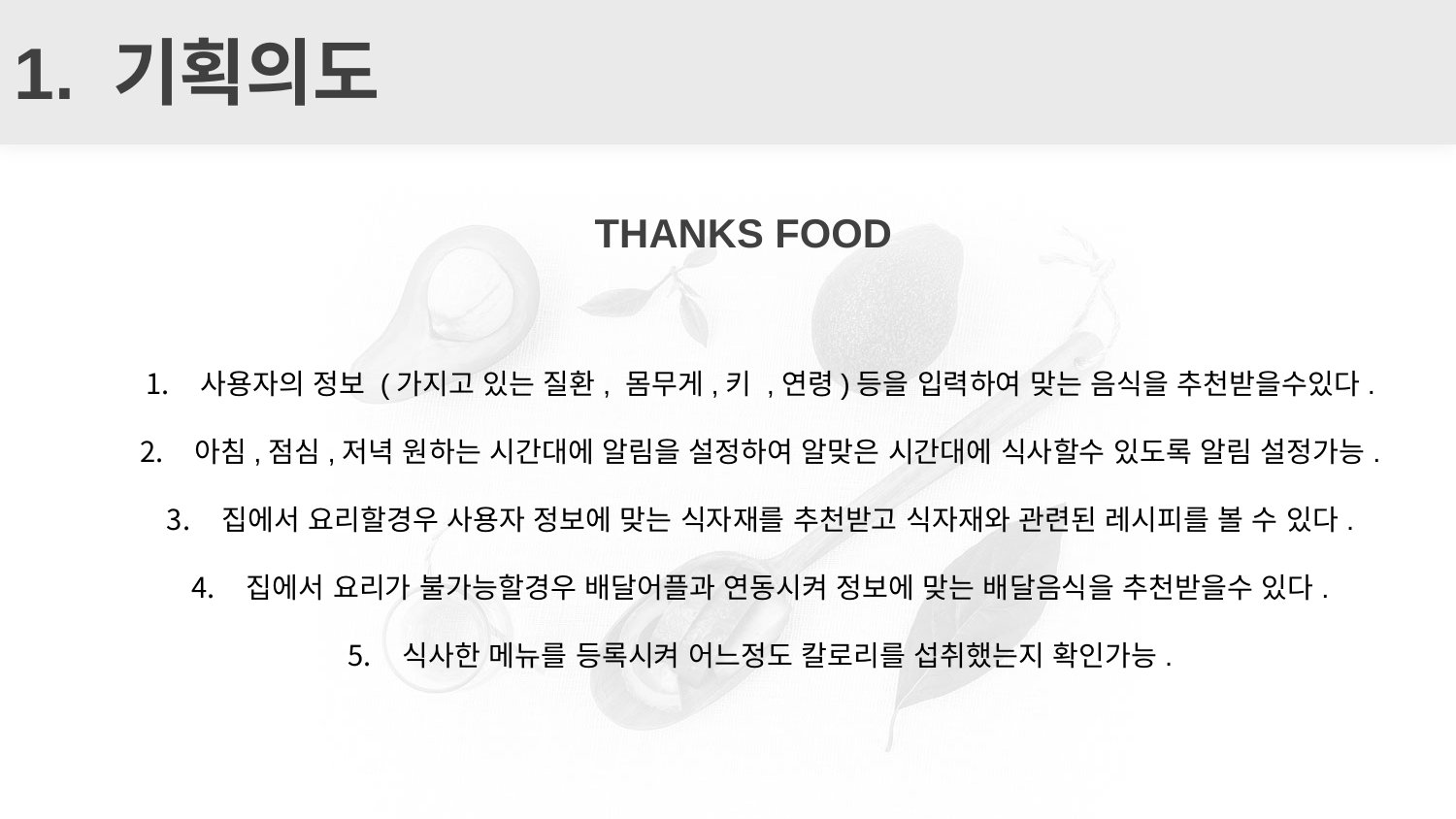

# 1. 기획의도
THANKS FOOD
사용자의 정보 (가지고 있는 질환, 몸무게,키 ,연령)등을 입력하여 맞는 음식을 추천받을수있다.

아침,점심,저녁 원하는 시간대에 알림을 설정하여 알맞은 시간대에 식사할수 있도록 알림 설정가능.

집에서 요리할경우 사용자 정보에 맞는 식자재를 추천받고 식자재와 관련된 레시피를 볼 수 있다.

집에서 요리가 불가능할경우 배달어플과 연동시켜 정보에 맞는 배달음식을 추천받을수 있다.

식사한 메뉴를 등록시켜 어느정도 칼로리를 섭취했는지 확인가능.